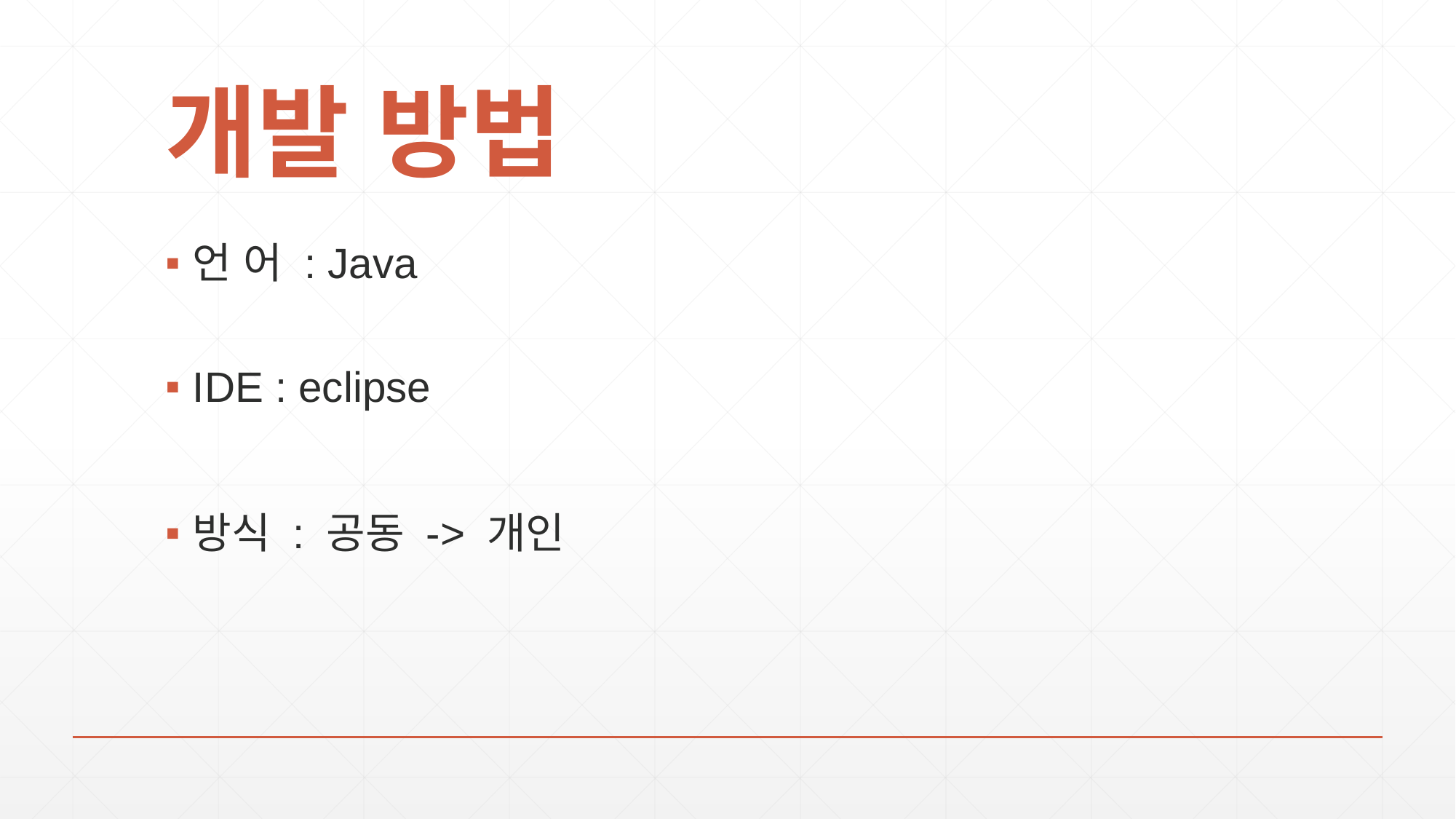

# 개발 방법
언 어 : Java
IDE : eclipse

방식 : 공동 -> 개인